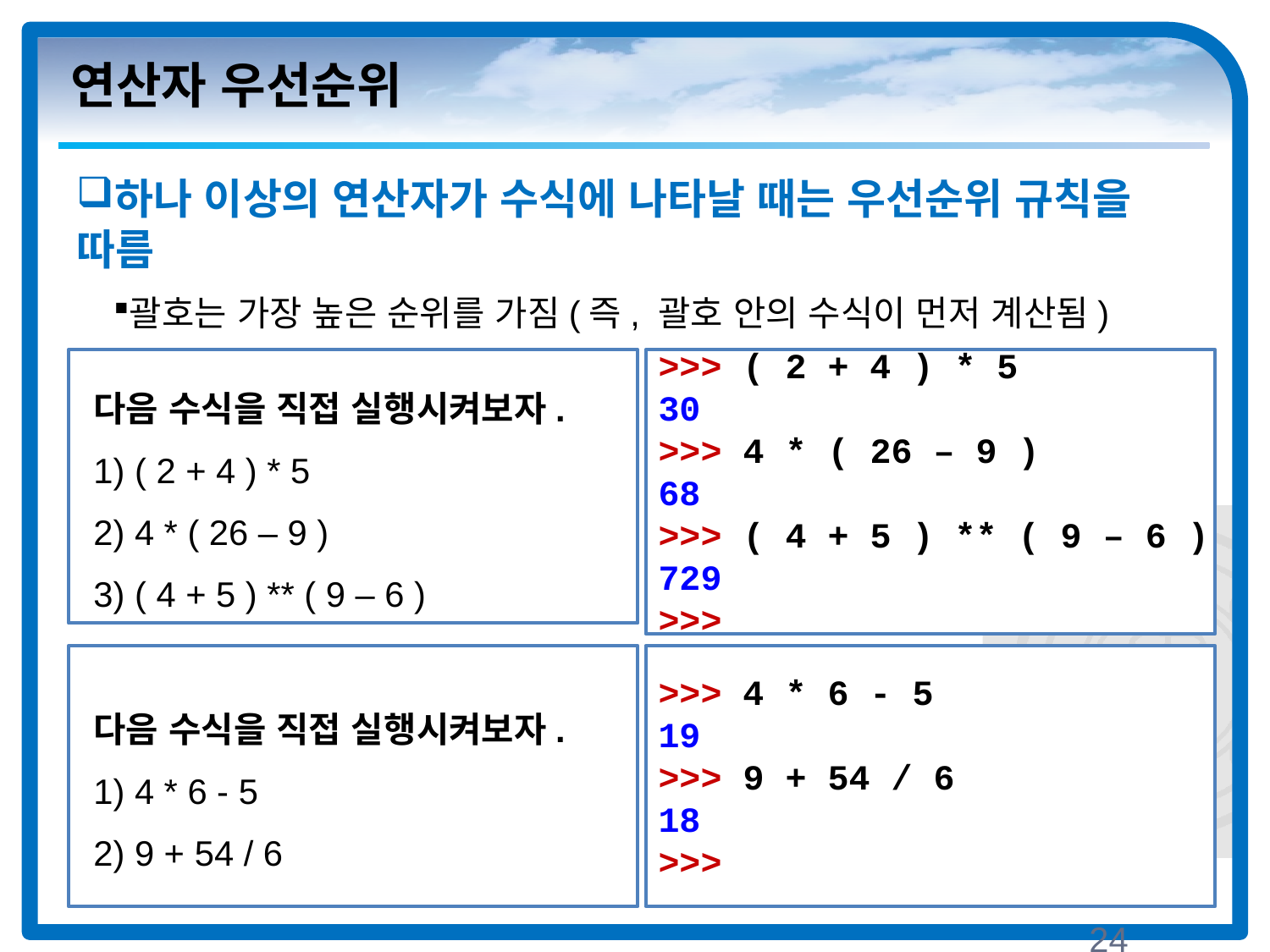

# 연산자 우선순위
하나 이상의 연산자가 수식에 나타날 때는 우선순위 규칙을 따름
괄호는 가장 높은 순위를 가짐(즉, 괄호 안의 수식이 먼저 계산됨)

>>> ( 2 + 4 ) * 5
30
>>> 4 * ( 26 – 9 )
68
>>> ( 4 + 5 ) ** ( 9 – 6 )
729
>>>
다음 수식을 직접 실행시켜보자.
1) ( 2 + 4 ) * 5
2) 4 * ( 26 – 9 )
3) ( 4 + 5 ) ** ( 9 – 6 )
>>> 4 * 6 - 5
19
>>> 9 + 54 / 6
18
>>>
다음 수식을 직접 실행시켜보자.
1) 4 * 6 - 5
2) 9 + 54 / 6
24